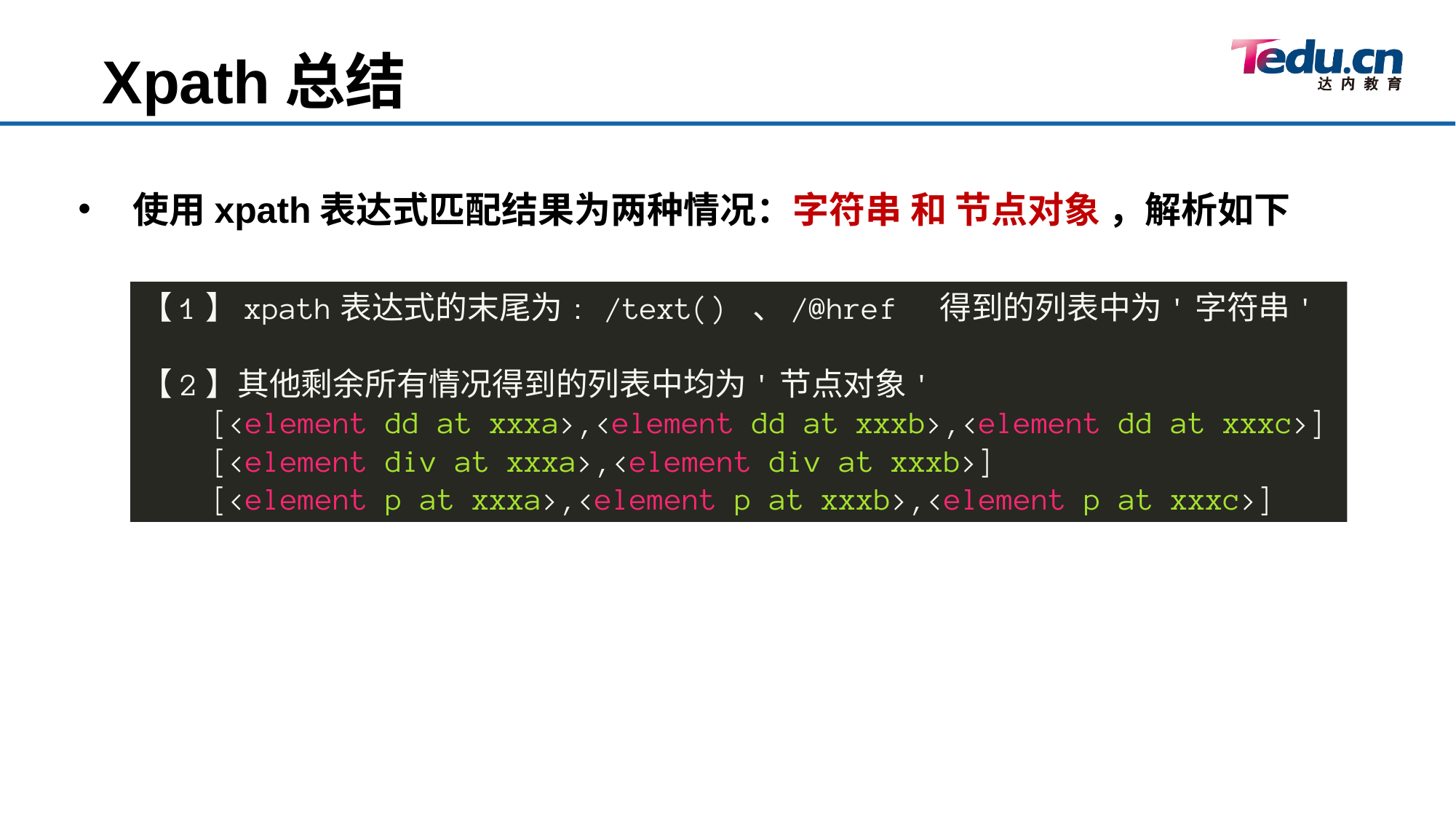

Xpath总结
使用xpath表达式匹配结果为两种情况：字符串 和 节点对象 ，解析如下
【1】xpath表达式的末尾为: /text() 、/@href  得到的列表中为'字符串'
【2】其他剩余所有情况得到的列表中均为'节点对象'
    [<element dd at xxxa>,<element dd at xxxb>,<element dd at xxxc>]
    [<element div at xxxa>,<element div at xxxb>]
    [<element p at xxxa>,<element p at xxxb>,<element p at xxxc>]